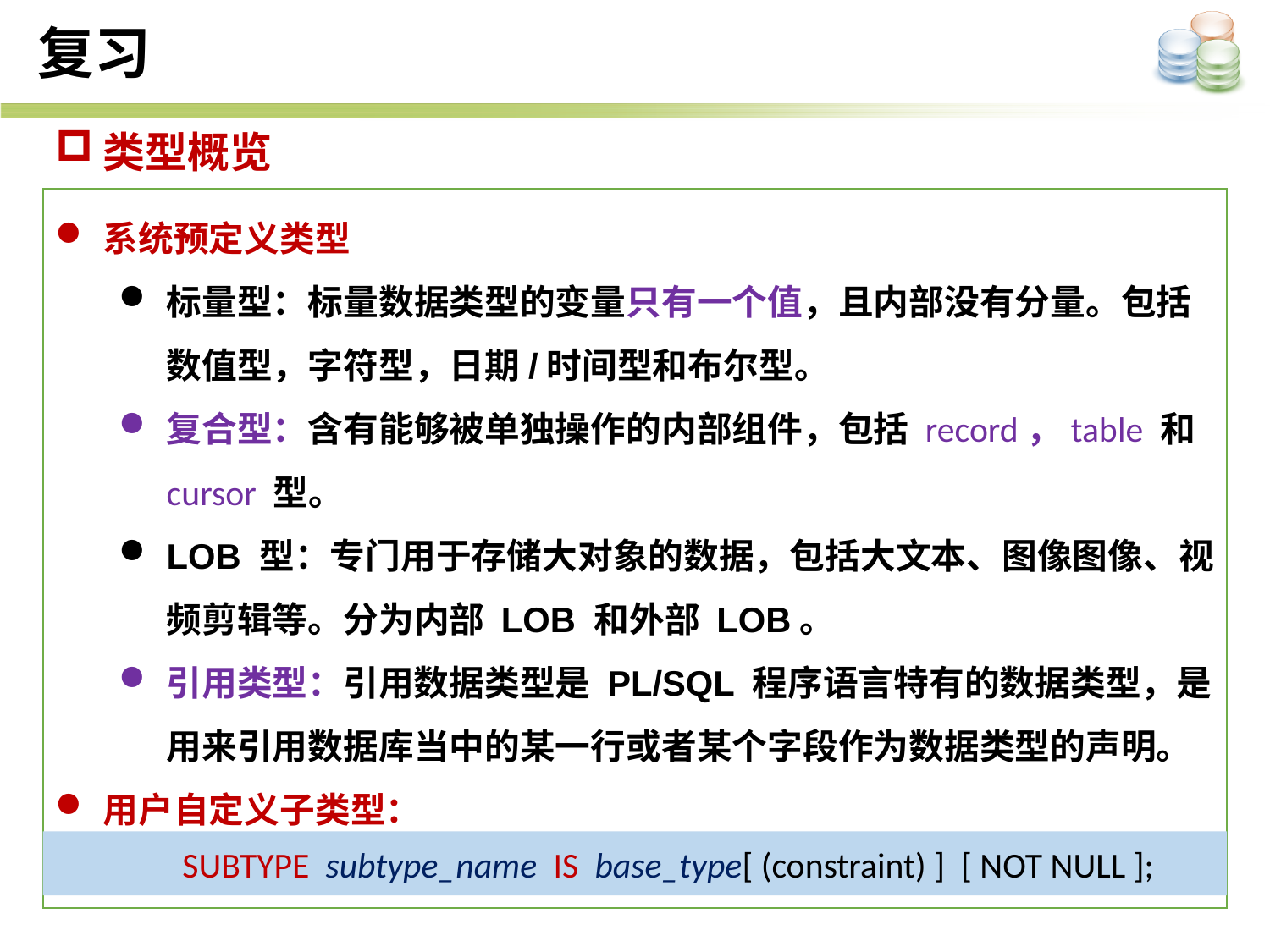

复习
类型概览
系统预定义类型
标量型：标量数据类型的变量只有一个值，且内部没有分量。包括数值型，字符型，日期/时间型和布尔型。
复合型：含有能够被单独操作的内部组件，包括 record，table 和 cursor 型。
LOB 型：专门用于存储大对象的数据，包括大文本、图像图像、视频剪辑等。分为内部 LOB 和外部 LOB。
引用类型：引用数据类型是 PL/SQL 程序语言特有的数据类型，是用来引用数据库当中的某一行或者某个字段作为数据类型的声明。
用户自定义子类型：
	SUBTYPE  subtype_name  IS  base_type[ (constraint) ]  [ NOT NULL ];
5